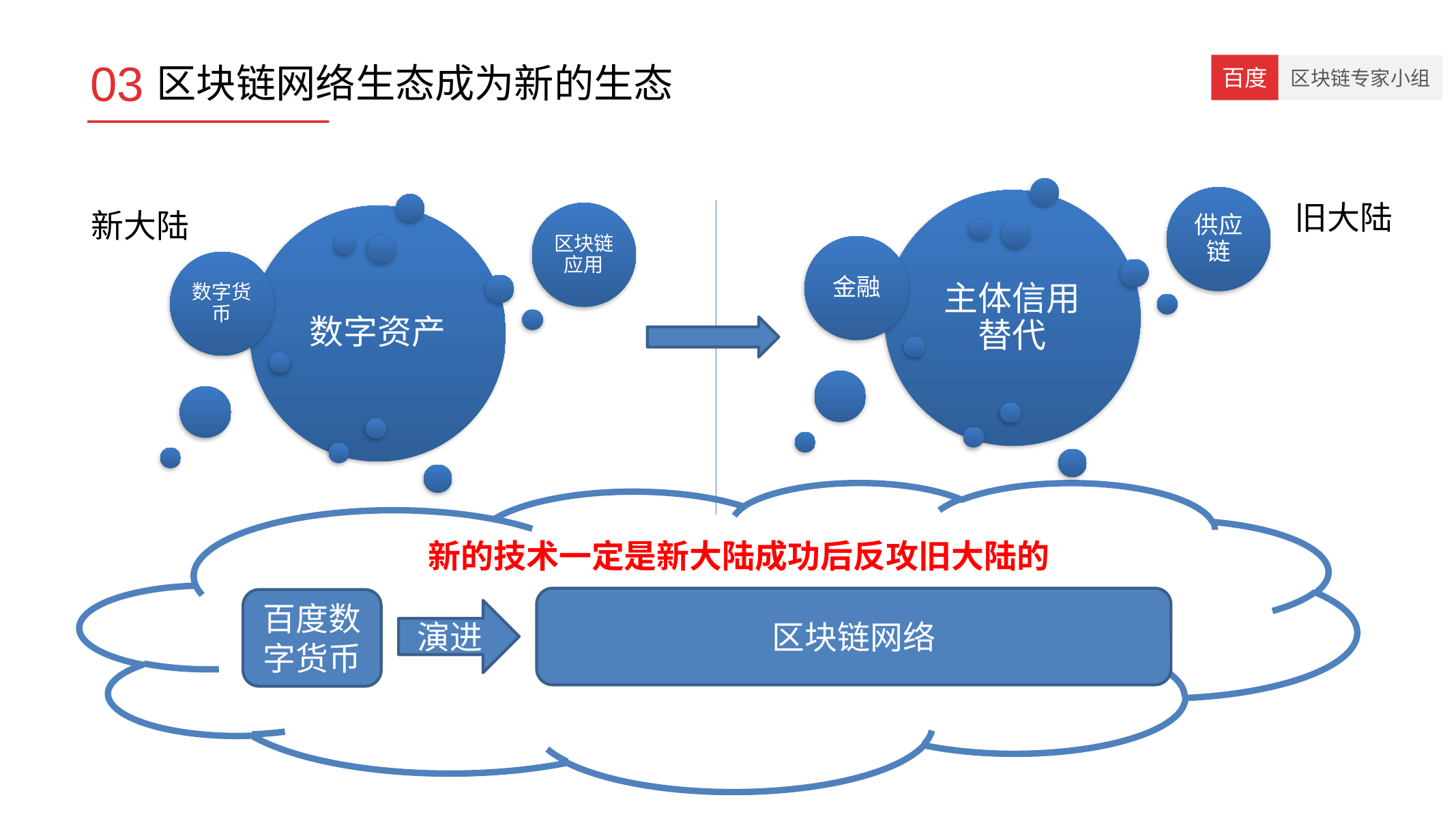

03
# 区块链网络生态成为新的生态
主体信用替代
金融
供应链
数字资产
数字货币
区块链应用
旧大陆
新大陆

新的技术一定是新大陆成功后反攻旧大陆的
区块链网络
百度数字货币
演进